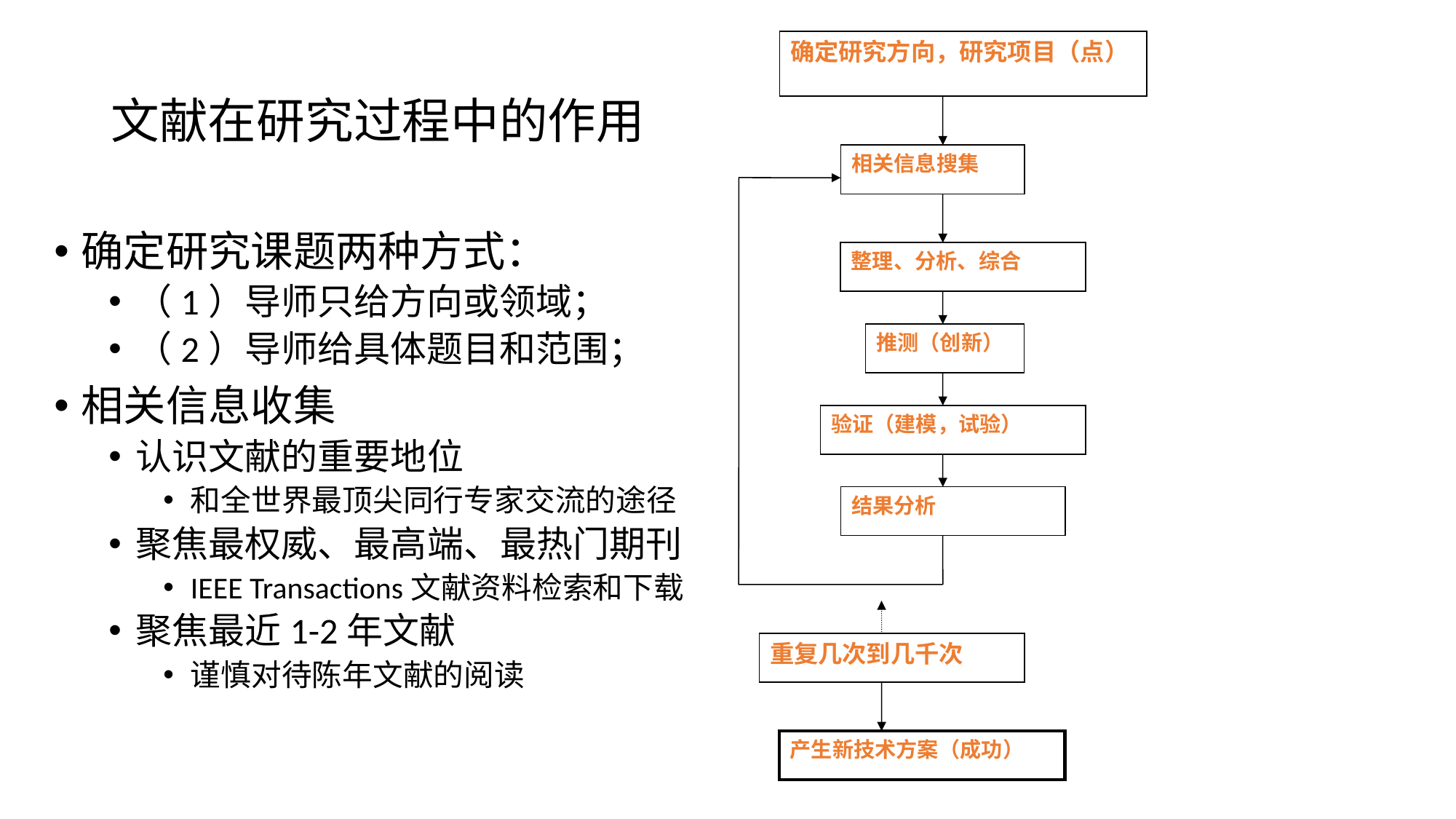

确定研究方向，研究项目（点）

相关信息搜集

整理、分析、综合

推测（创新）

验证（建模，试验）

结果分析

重复几次到几千次

产生新技术方案（成功）
# 文献在研究过程中的作用
确定研究课题两种方式：
（1）导师只给方向或领域；
（2）导师给具体题目和范围；
相关信息收集
认识文献的重要地位
和全世界最顶尖同行专家交流的途径
聚焦最权威、最高端、最热门期刊
IEEE Transactions文献资料检索和下载
聚焦最近1-2年文献
谨慎对待陈年文献的阅读